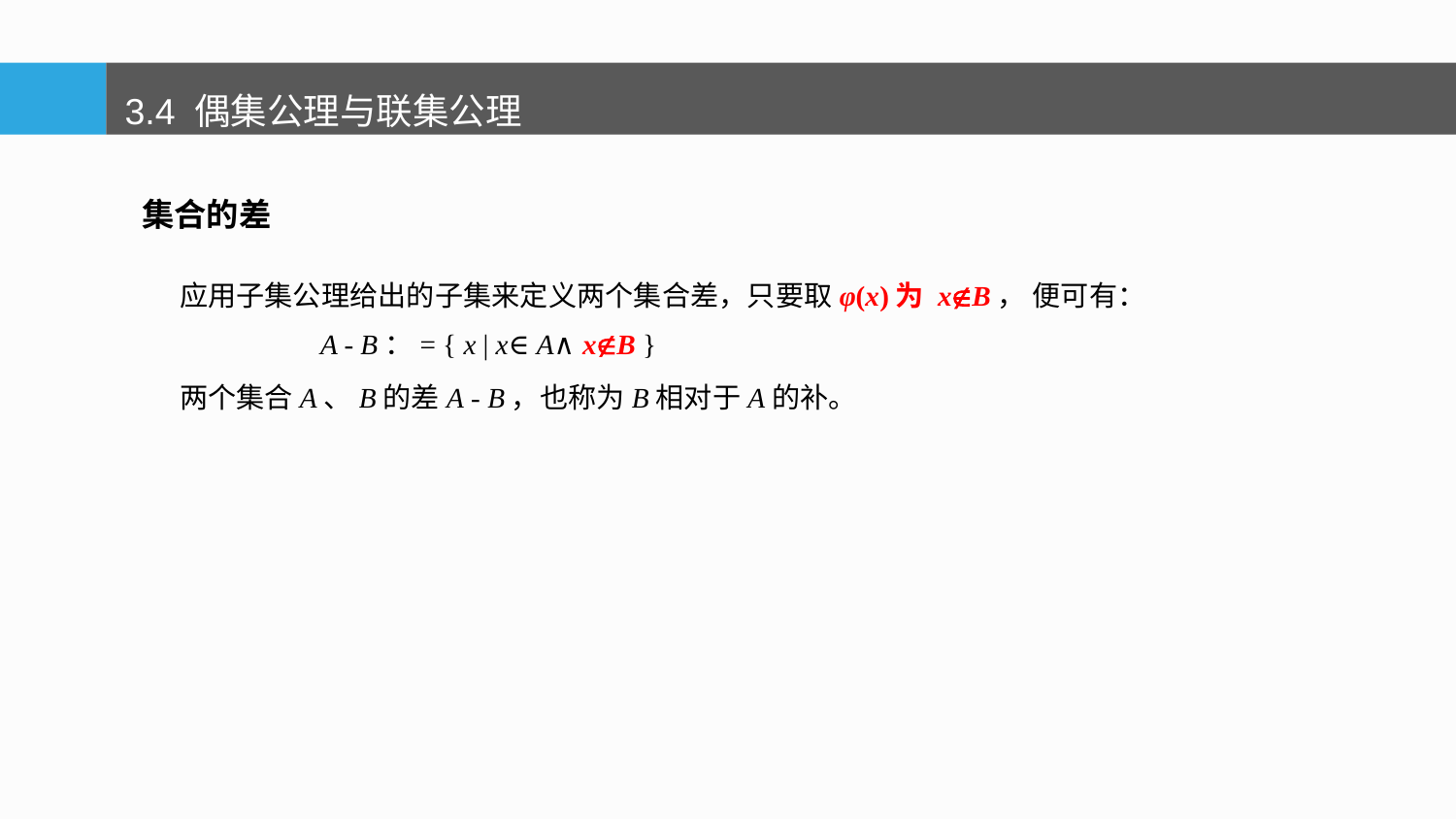

3.4 偶集公理与联集公理

集合的差

应用子集公理给出的子集来定义两个集合差，只要取φ(x)为 x∉B， 便可有：
                    A - B：= { x | x∈A∧x∉B }
两个集合A、B的差A - B，也称为B相对于A的补。